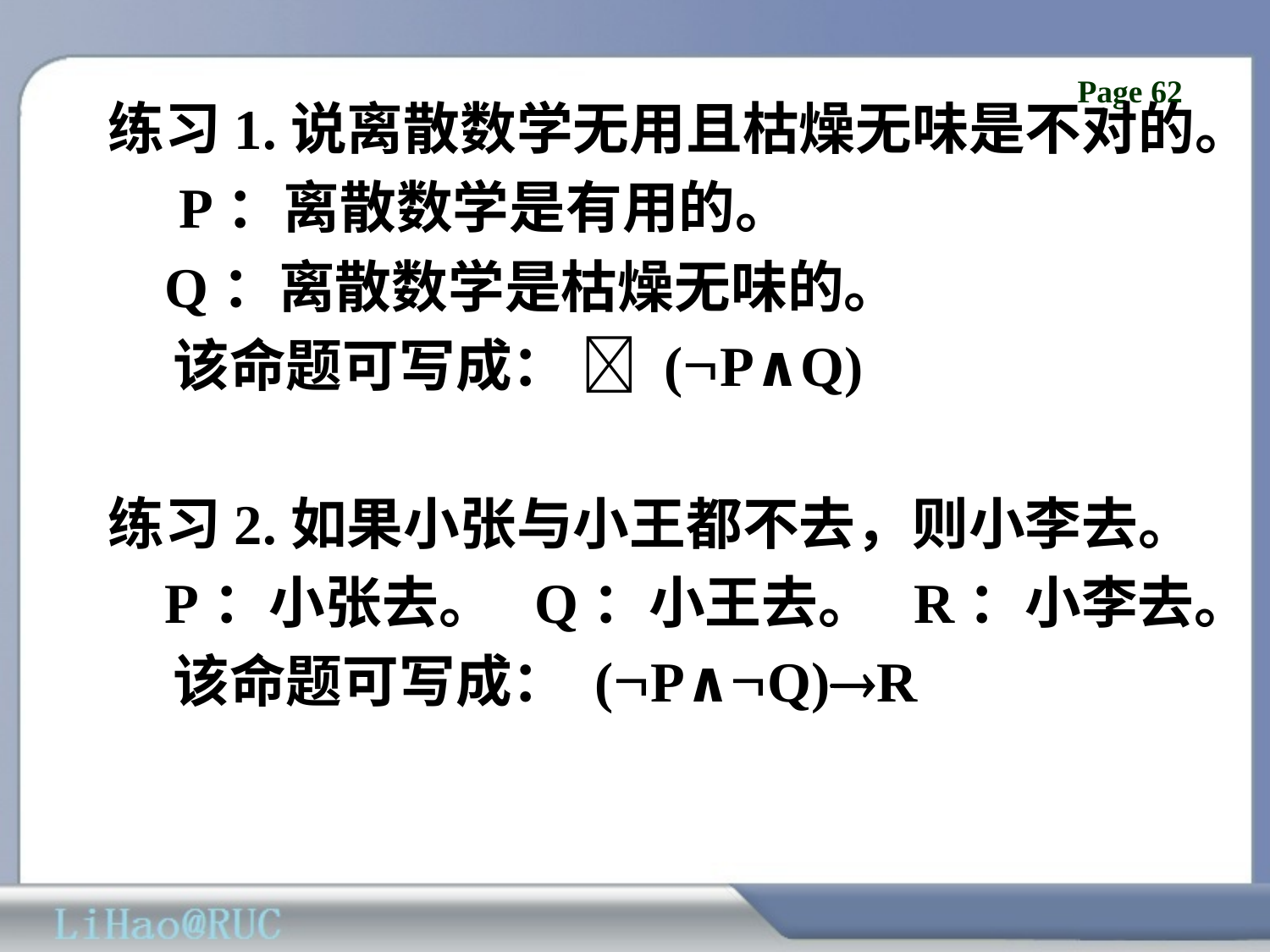

练习1.说离散数学无用且枯燥无味是不对的。
     P：离散数学是有用的。
    Q：离散数学是枯燥无味的。
    该命题可写成： ¬ (¬P∧Q)

练习2.如果小张与小王都不去，则小李去。
    P：小张去。  Q：小王去。  R：小李去。
    该命题可写成： (¬P∧¬Q)→R